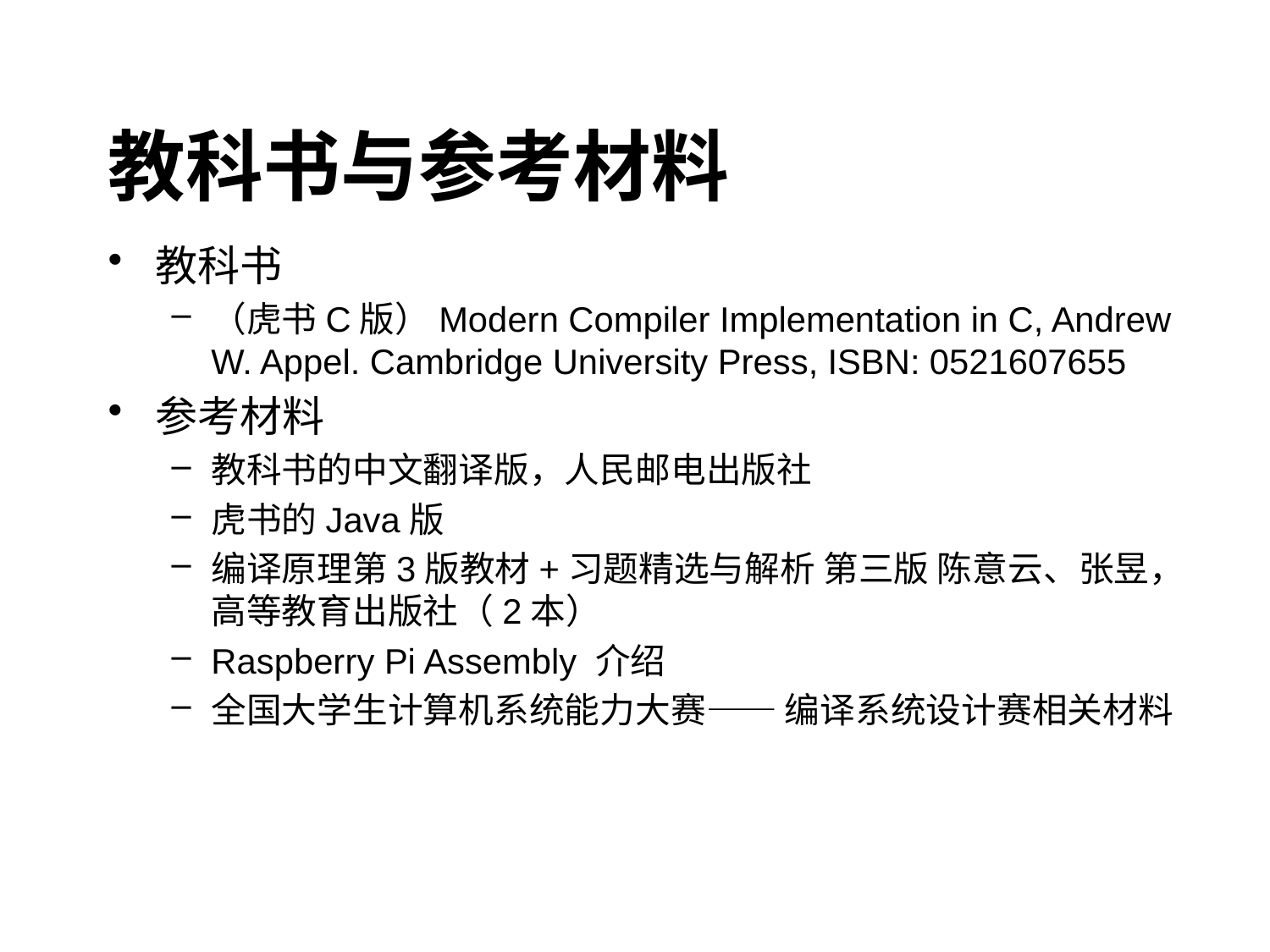

# 教科书与参考材料
教科书
（虎书C版）Modern Compiler Implementation in C, Andrew W. Appel. Cambridge University Press, ISBN: 0521607655
参考材料
教科书的中文翻译版，人民邮电出版社
虎书的Java版
编译原理第3版教材+习题精选与解析 第三版 陈意云、张昱，高等教育出版社（2本）
Raspberry Pi Assembly 介绍
全国大学生计算机系统能力大赛—— 编译系统设计赛相关材料